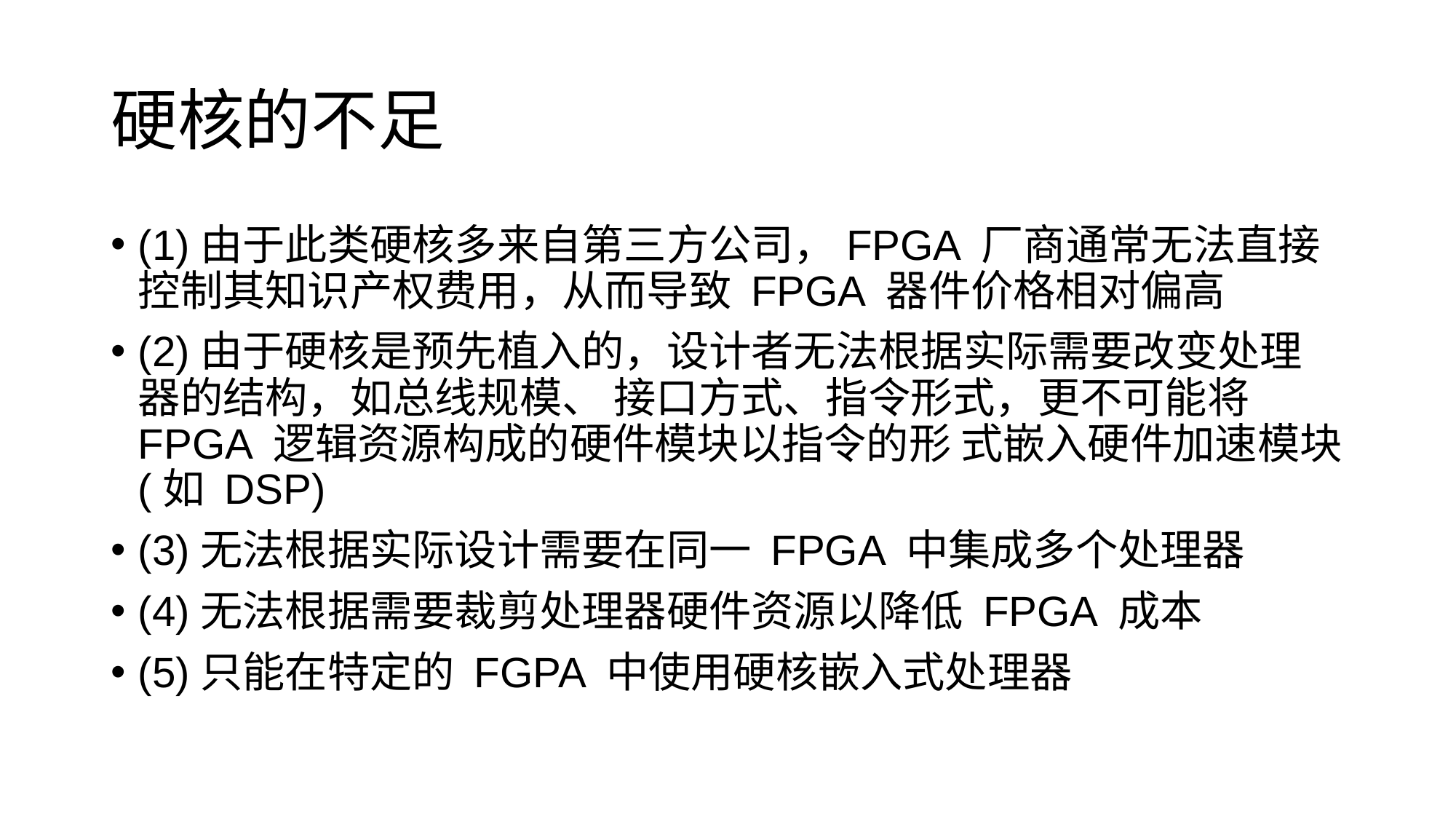

# 硬核的不足
(1)由于此类硬核多来自第三方公司，FPGA 厂商通常无法直接控制其知识产权费用，从而导致 FPGA 器件价格相对偏高
(2)由于硬核是预先植入的，设计者无法根据实际需要改变处理器的结构，如总线规模、 接口方式、指令形式，更不可能将 FPGA 逻辑资源构成的硬件模块以指令的形 式嵌入硬件加速模块(如 DSP)
(3)无法根据实际设计需要在同一 FPGA 中集成多个处理器
(4)无法根据需要裁剪处理器硬件资源以降低 FPGA 成本
(5)只能在特定的 FGPA 中使用硬核嵌入式处理器